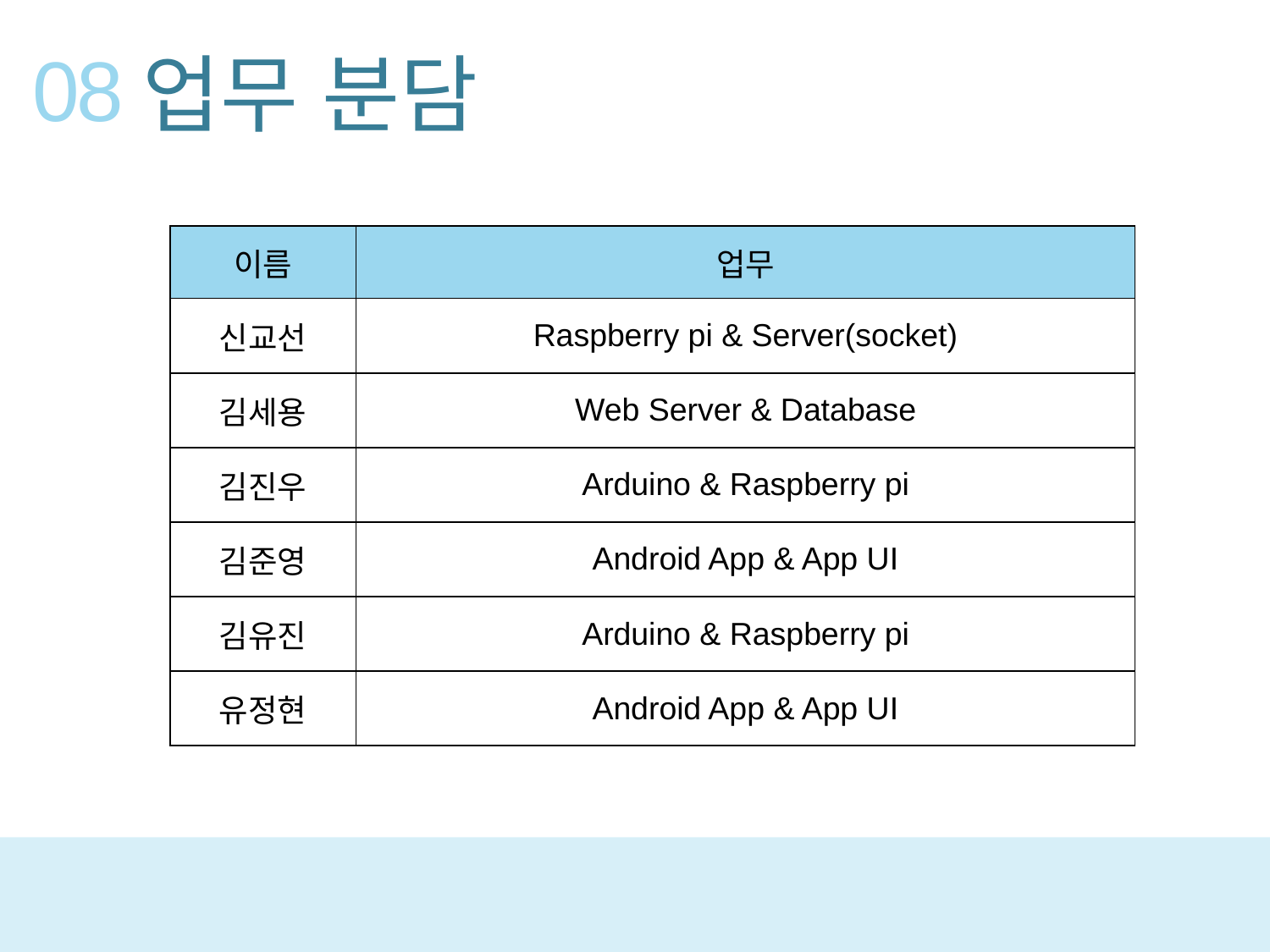

08
업무 분담
| 이름 | 업무 |
| --- | --- |
| 신교선 | Raspberry pi & Server(socket) |
| 김세용 | Web Server & Database |
| 김진우 | Arduino & Raspberry pi |
| 김준영 | Android App & App UI |
| 김유진 | Arduino & Raspberry pi |
| 유정현 | Android App & App UI |